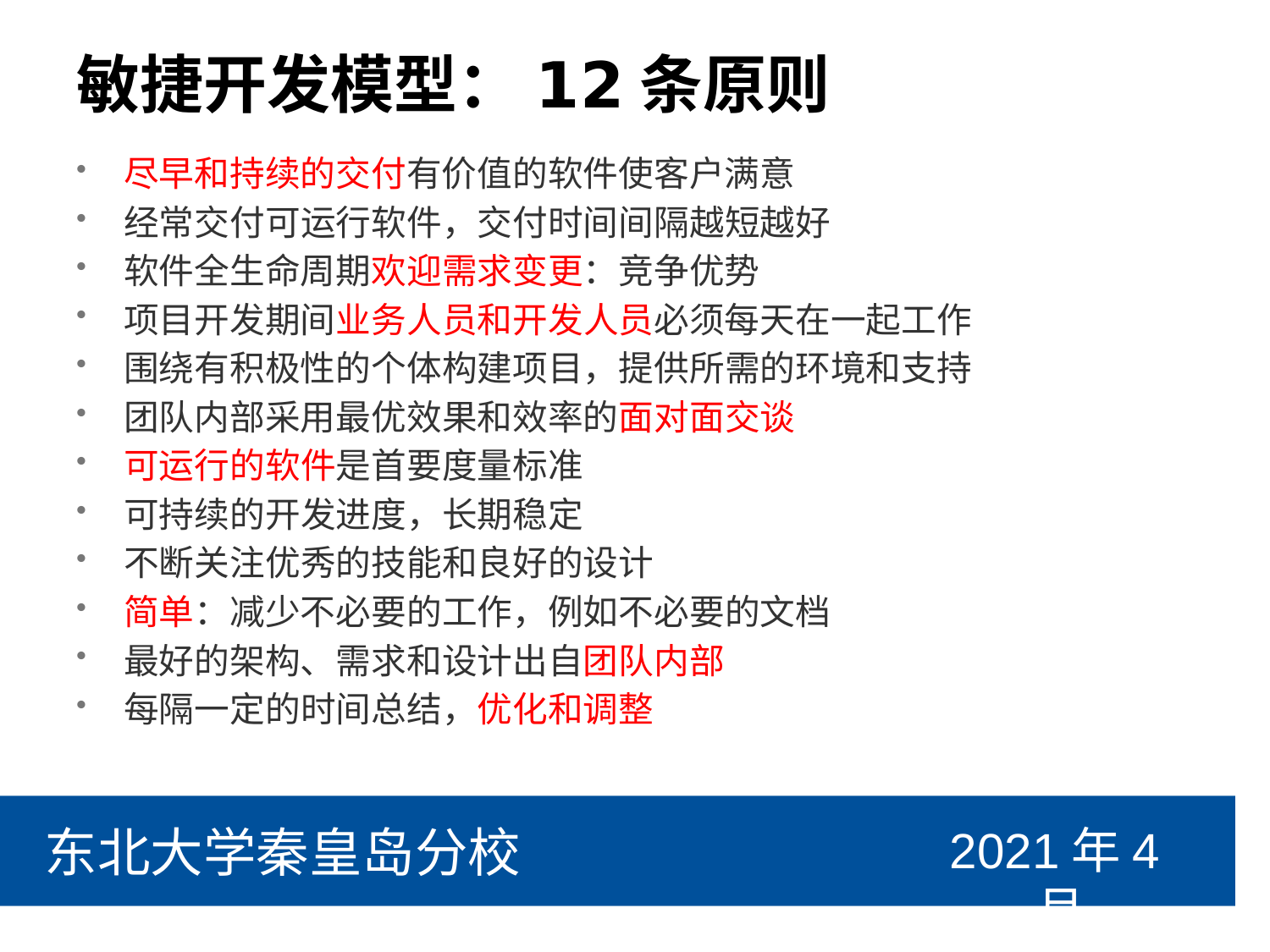

# 敏捷开发模型：12条原则
尽早和持续的交付有价值的软件使客户满意
经常交付可运行软件，交付时间间隔越短越好
软件全生命周期欢迎需求变更：竞争优势
项目开发期间业务人员和开发人员必须每天在一起工作
围绕有积极性的个体构建项目，提供所需的环境和支持
团队内部采用最优效果和效率的面对面交谈
可运行的软件是首要度量标准
可持续的开发进度，长期稳定
不断关注优秀的技能和良好的设计
简单：减少不必要的工作，例如不必要的文档
最好的架构、需求和设计出自团队内部
每隔一定的时间总结，优化和调整